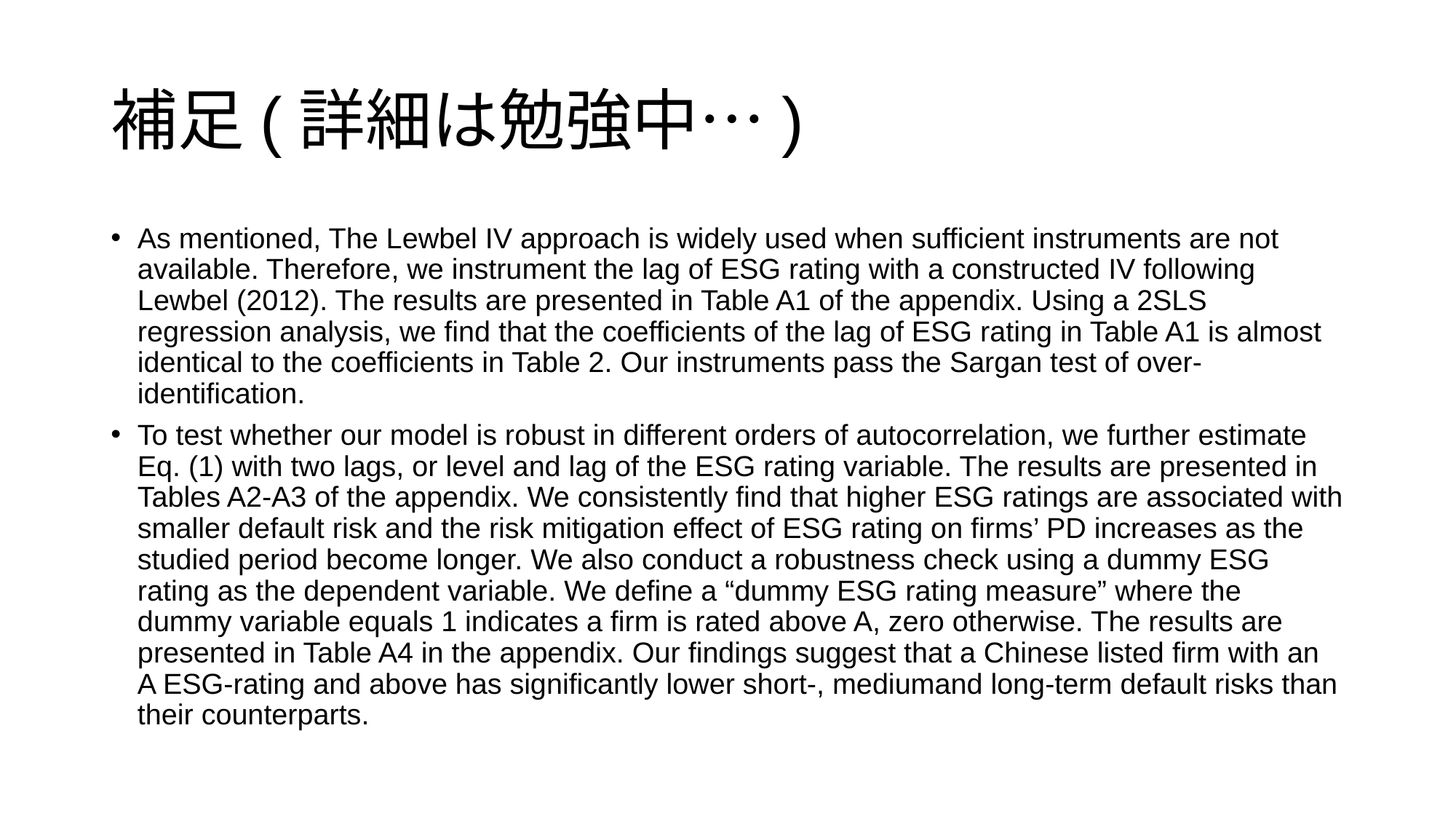

# 補足(詳細は勉強中…)
As mentioned, The Lewbel IV approach is widely used when sufficient instruments are not available. Therefore, we instrument the lag of ESG rating with a constructed IV following Lewbel (2012). The results are presented in Table A1 of the appendix. Using a 2SLS regression analysis, we find that the coefficients of the lag of ESG rating in Table A1 is almost identical to the coefficients in Table 2. Our instruments pass the Sargan test of over-identification.
To test whether our model is robust in different orders of autocorrelation, we further estimate Eq. (1) with two lags, or level and lag of the ESG rating variable. The results are presented in Tables A2-A3 of the appendix. We consistently find that higher ESG ratings are associated with smaller default risk and the risk mitigation effect of ESG rating on firms’ PD increases as the studied period become longer. We also conduct a robustness check using a dummy ESG rating as the dependent variable. We define a “dummy ESG rating measure” where the dummy variable equals 1 indicates a firm is rated above A, zero otherwise. The results are presented in Table A4 in the appendix. Our findings suggest that a Chinese listed firm with an A ESG-rating and above has significantly lower short-, mediumand long-term default risks than their counterparts.